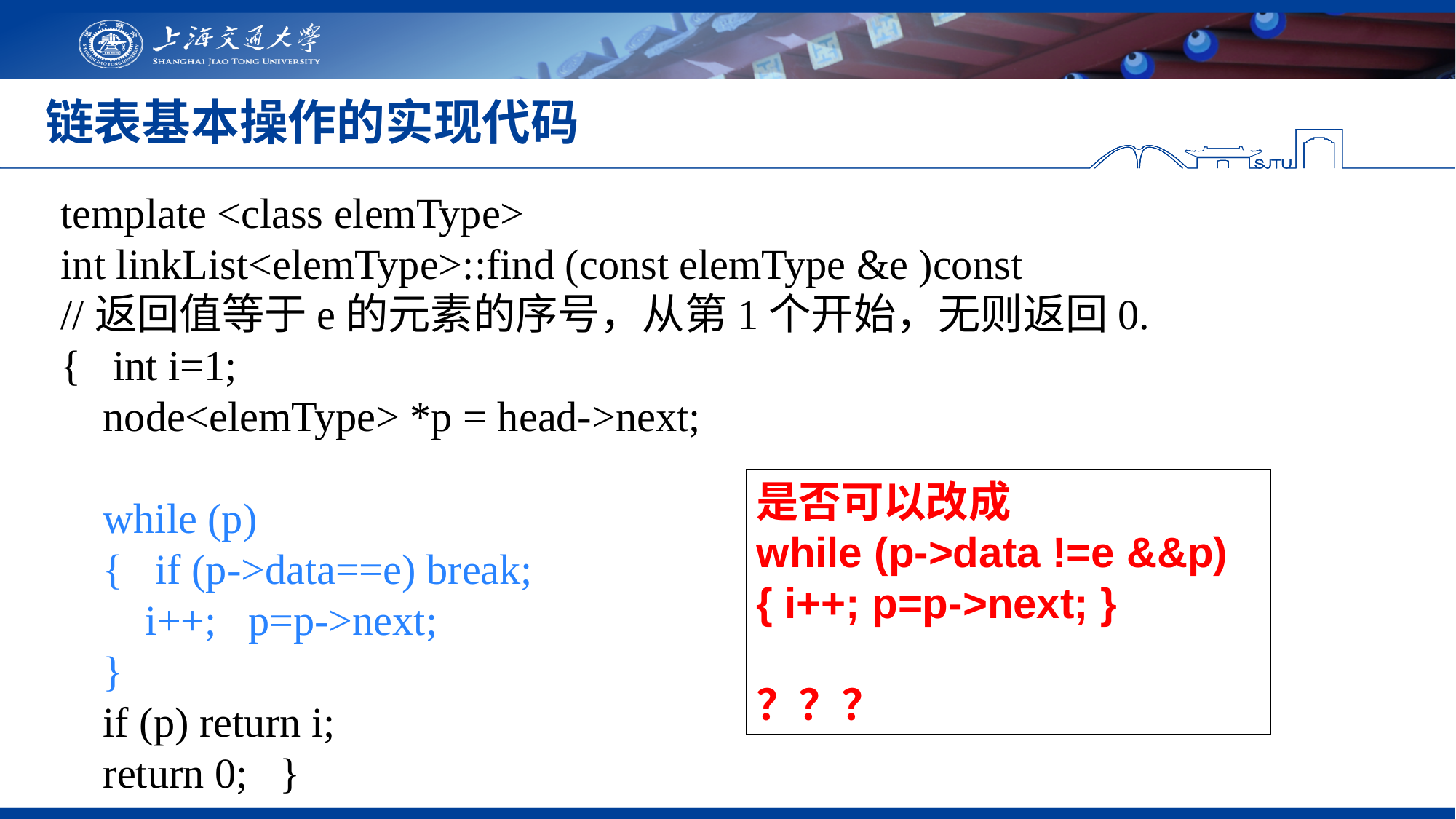

# 链表基本操作的实现代码
template <class elemType>
int linkList<elemType>::find (const elemType &e )const
//返回值等于e的元素的序号，从第1个开始，无则返回0.
{   int i=1;
    node<elemType> *p = head->next;

    while (p)
    {   if (p->data==e) break;
        i++;   p=p->next;
    }
    if (p) return i;
    return 0;   }
是否可以改成
while (p->data !=e &&p)
{ i++; p=p->next; }

？？？